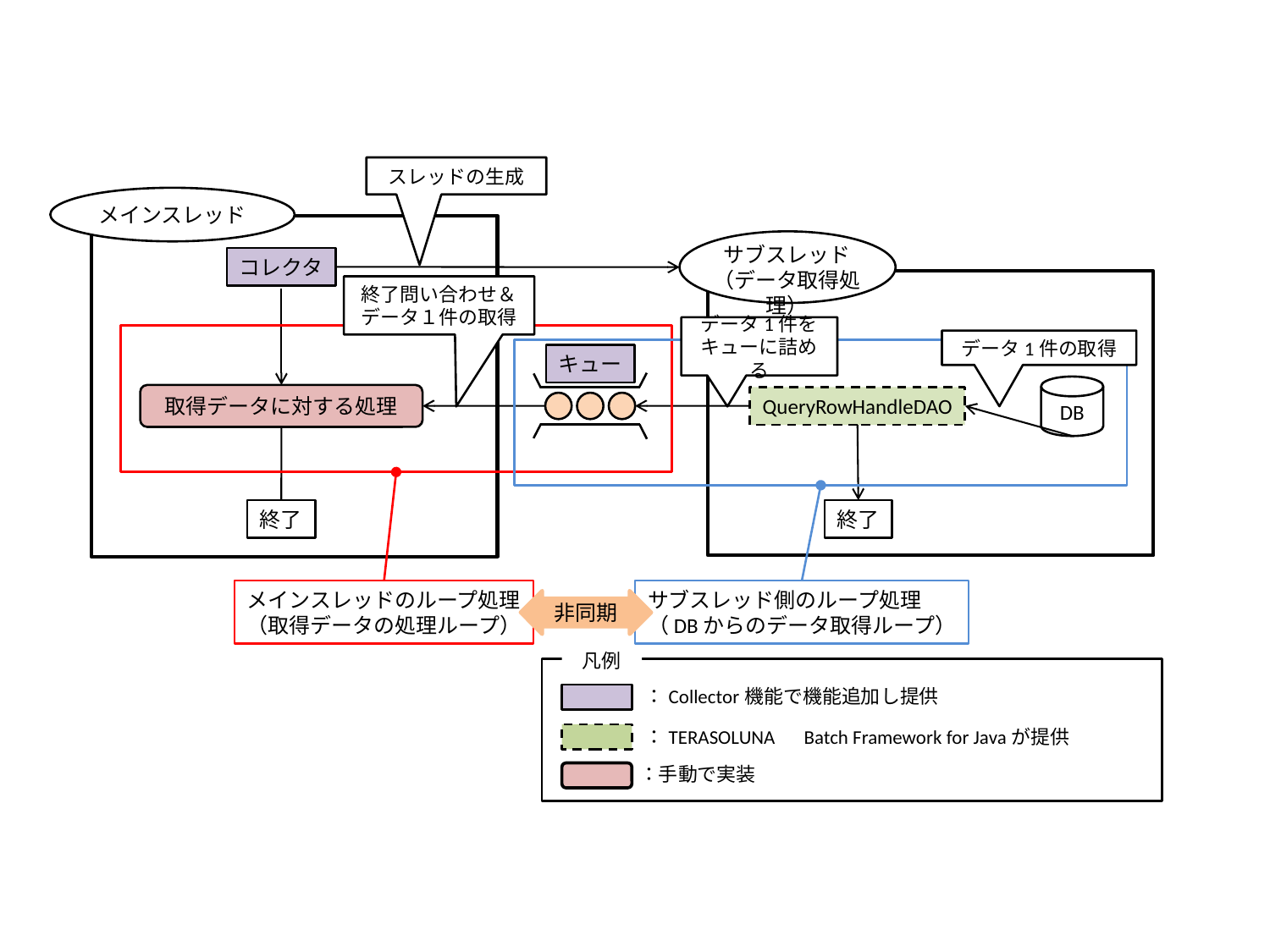

スレッドの生成
メインスレッド

サブスレッド
（データ取得処理）
コレクタ

終了問い合わせ＆
データ１件の取得
データ1件を
キューに詰める

データ1件の取得

キュー
DB
取得データに対する処理
QueryRowHandleDAO

終了
終了
メインスレッドのループ処理
（取得データの処理ループ）
サブスレッド側のループ処理
（DBからのデータ取得ループ）
非同期
凡例

：Collector機能で機能追加し提供

：TERASOLUNA　Batch Framework for Javaが提供

：手動で実装